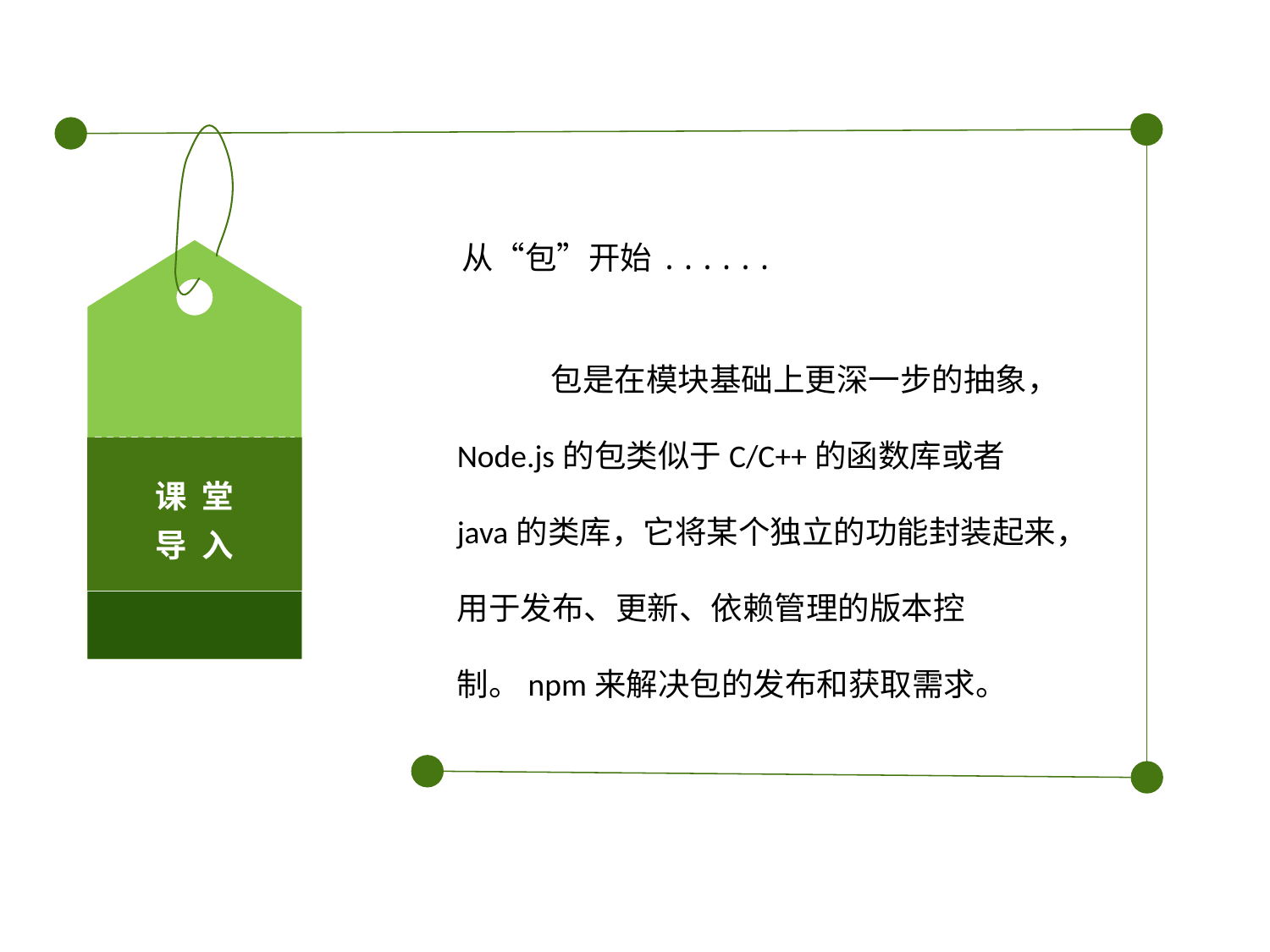

课  堂
导  入

从“包”开始......
            包是在模块基础上更深一步的抽象，Node.js的包类似于C/C++的函数库或者java的类库，它将某个独立的功能封装起来，用于发布、更新、依赖管理的版本控制。npm来解决包的发布和获取需求。